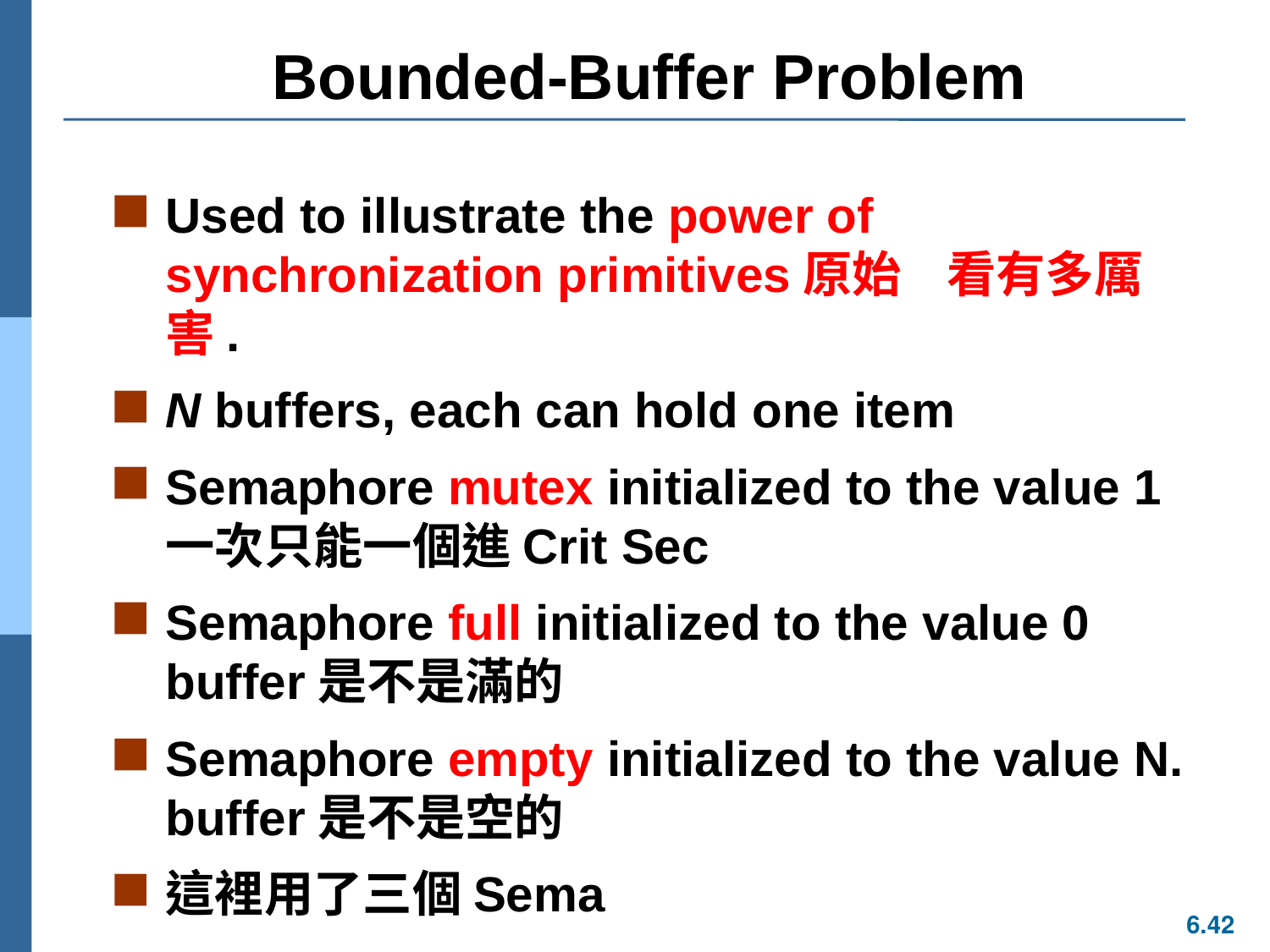

# Bounded-Buffer Problem
Used to illustrate the power of synchronization primitives原始    看有多厲害.
N buffers, each can hold one item
Semaphore mutex initialized to the value 1  一次只能一個進Crit Sec
Semaphore full initialized to the value 0     buffer是不是滿的
Semaphore empty initialized to the value N.  buffer是不是空的
這裡用了三個Sema